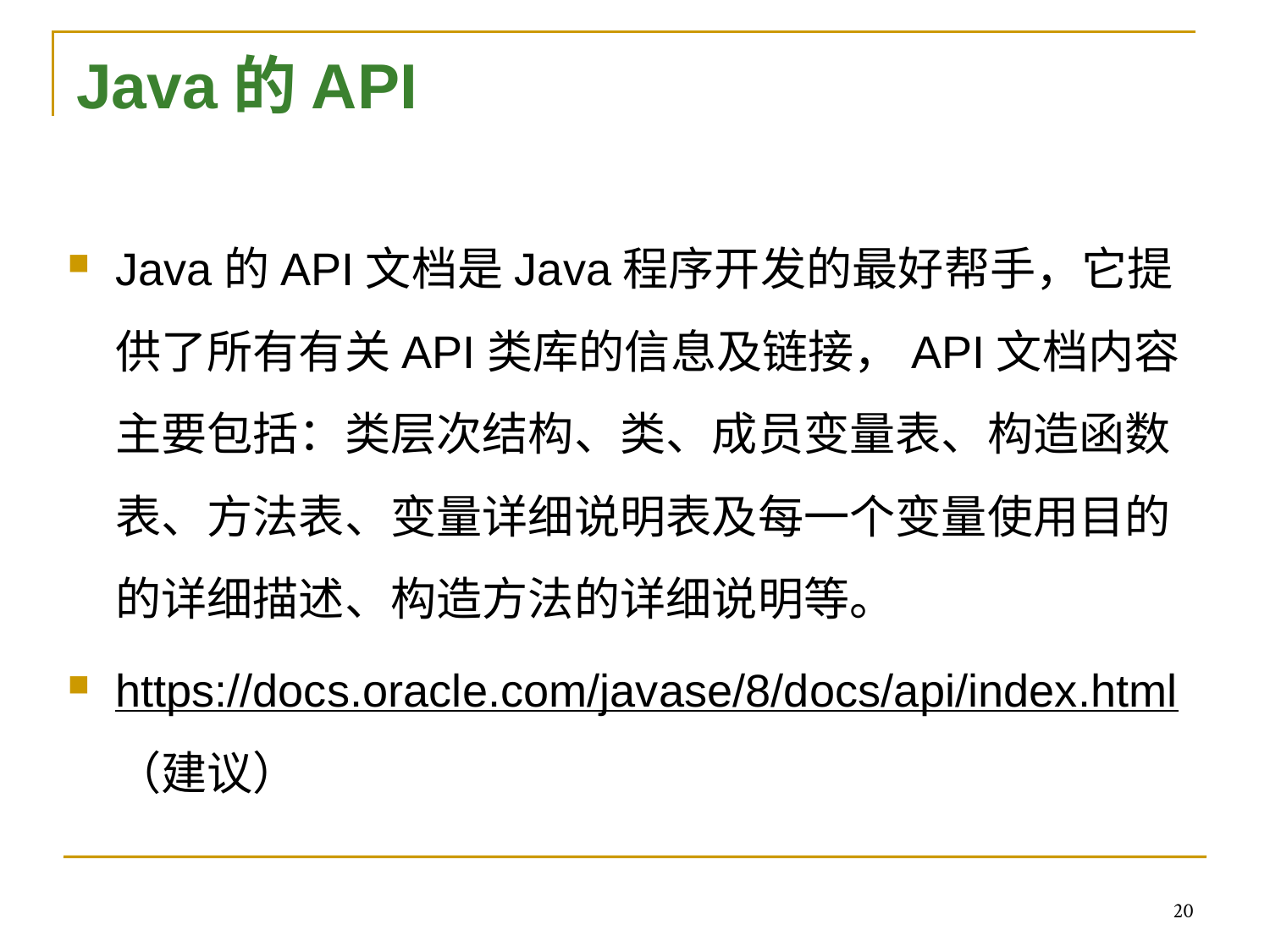

# Java的API
Java的API文档是Java程序开发的最好帮手，它提供了所有有关API类库的信息及链接，API文档内容主要包括：类层次结构、类、成员变量表、构造函数表、方法表、变量详细说明表及每一个变量使用目的的详细描述、构造方法的详细说明等。
https://docs.oracle.com/javase/8/docs/api/index.html（建议）

20